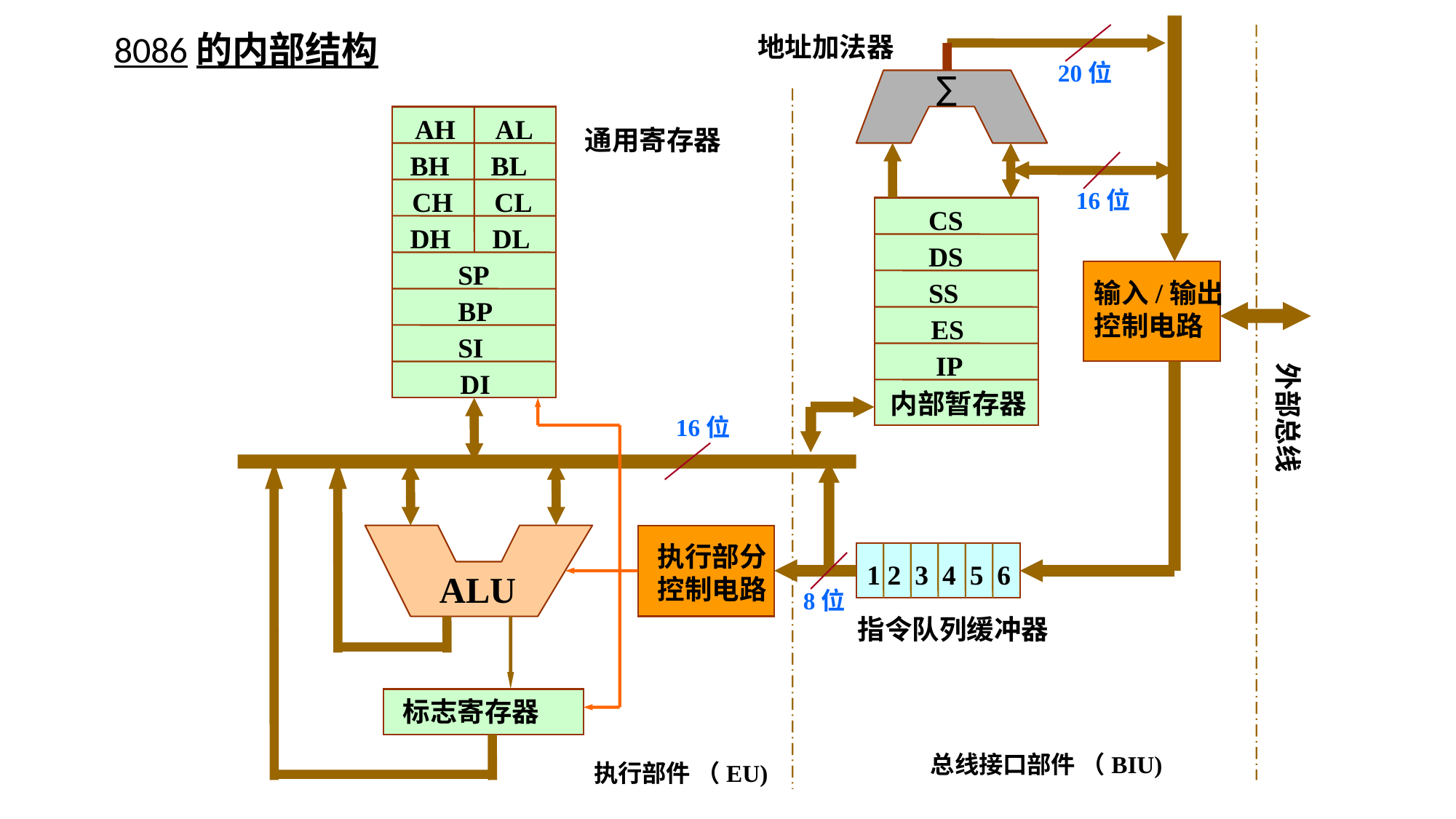

地址加法器

20位
∑

   AH      AL

通用寄存器

 BH      BL

CH      CL
16位

 CS

 DH      DL

 DS

    SP

 SS
输入/输出控制电路

    BP

    ES

    SI

      IP
外部总线

   DI

内部暂存器

16位

执行部分控制电路

1 2  3  4  5  6
ALU

8位
指令队列缓冲器

标志寄存器

总线接口部件 （BIU)
执行部件 （EU)

8086的内部结构